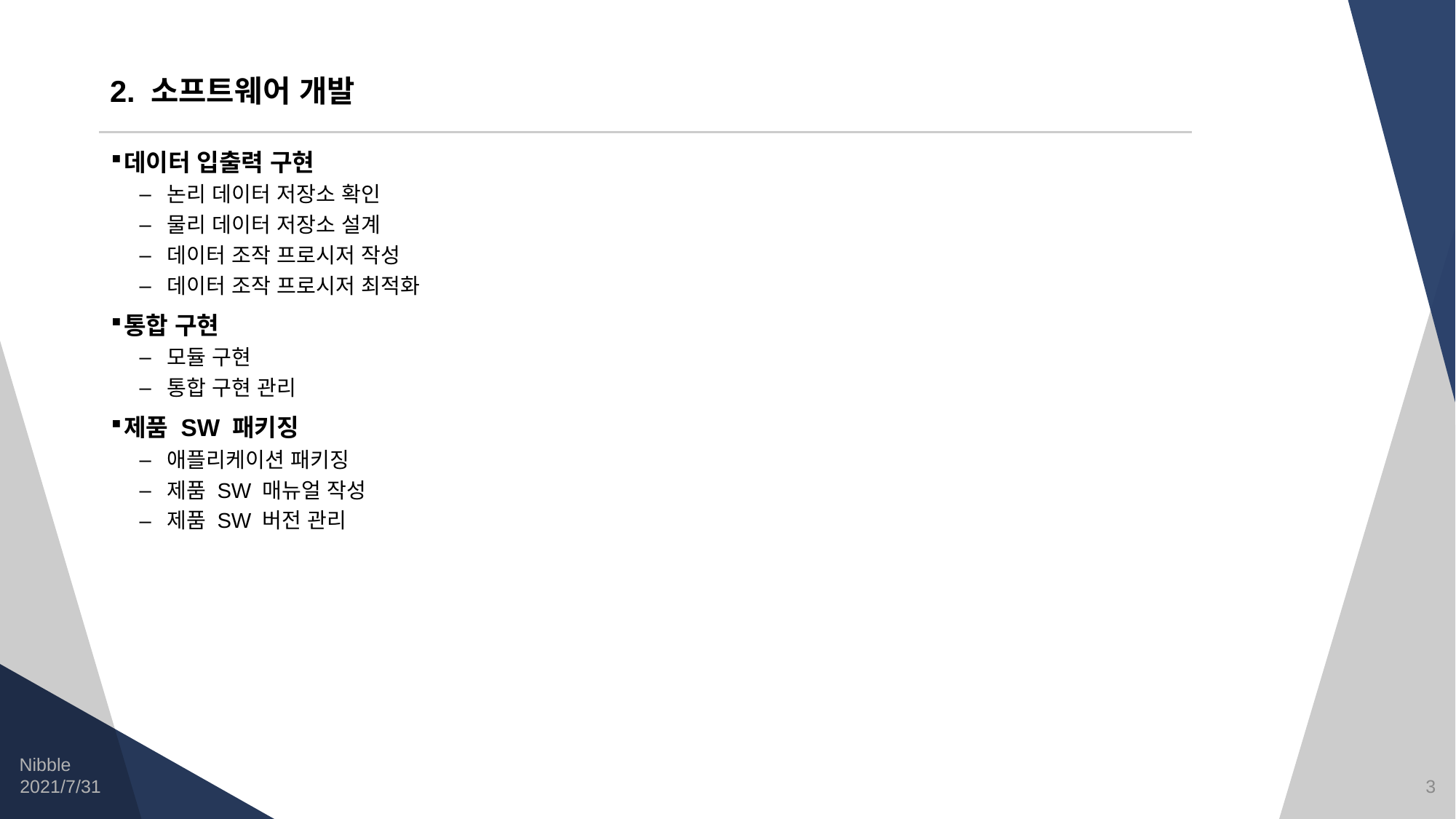

# 2. 소프트웨어 개발

데이터 입출력 구현
논리 데이터 저장소 확인
물리 데이터 저장소 설계
데이터 조작 프로시저 작성
데이터 조작 프로시저 최적화
통합 구현
모듈 구현
통합 구현 관리
제품 SW 패키징
애플리케이션 패키징
제품 SW 매뉴얼 작성
제품 SW 버전 관리

Nibble
2021/7/31
3